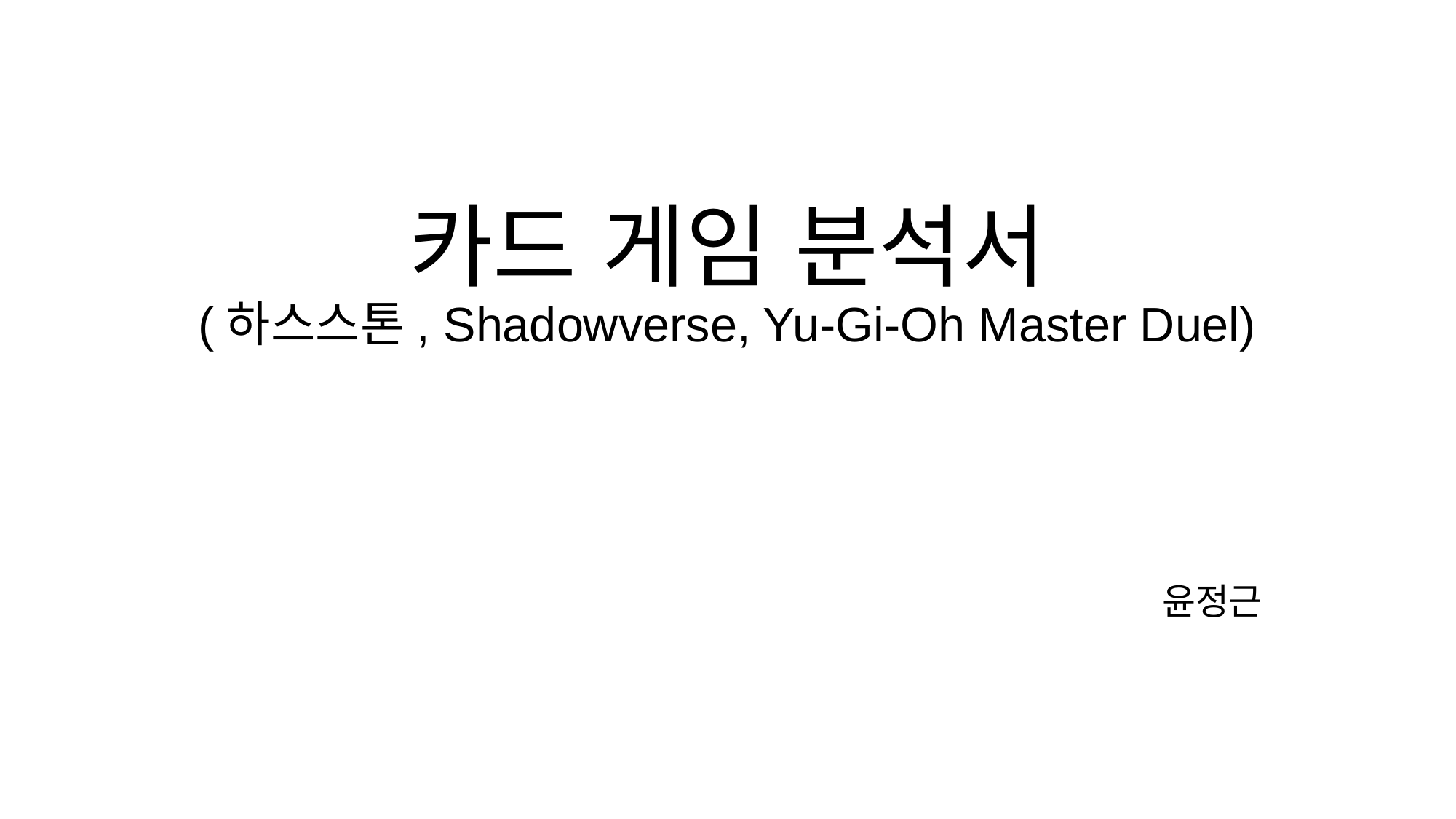

# 카드 게임 분석서 (하스스톤, Shadowverse, Yu-Gi-Oh Master Duel)
윤정근